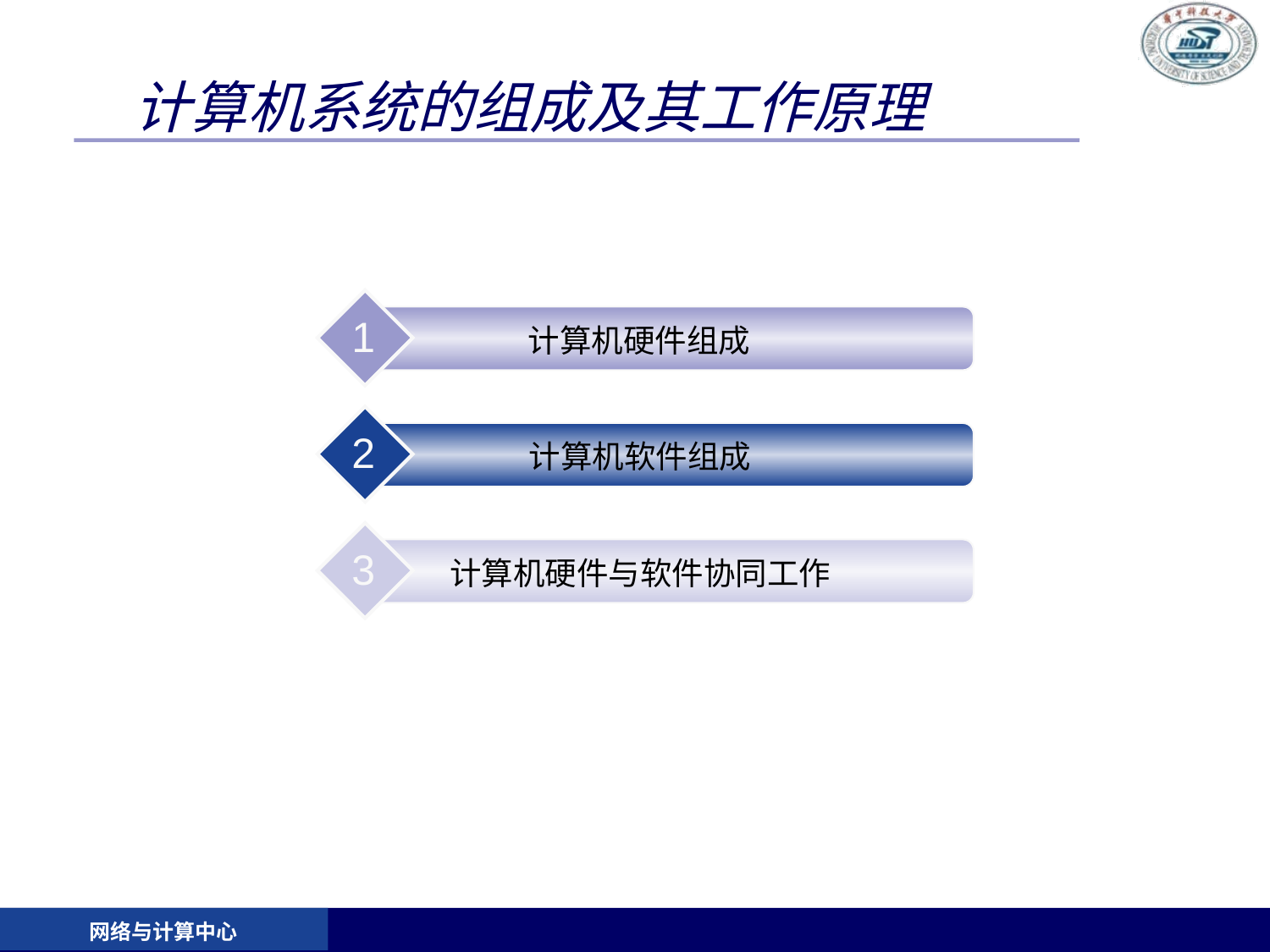

# 计算机系统的组成及其工作原理

1

计算机硬件组成

2

计算机软件组成

3

计算机硬件与软件协同工作
网络与计算中心